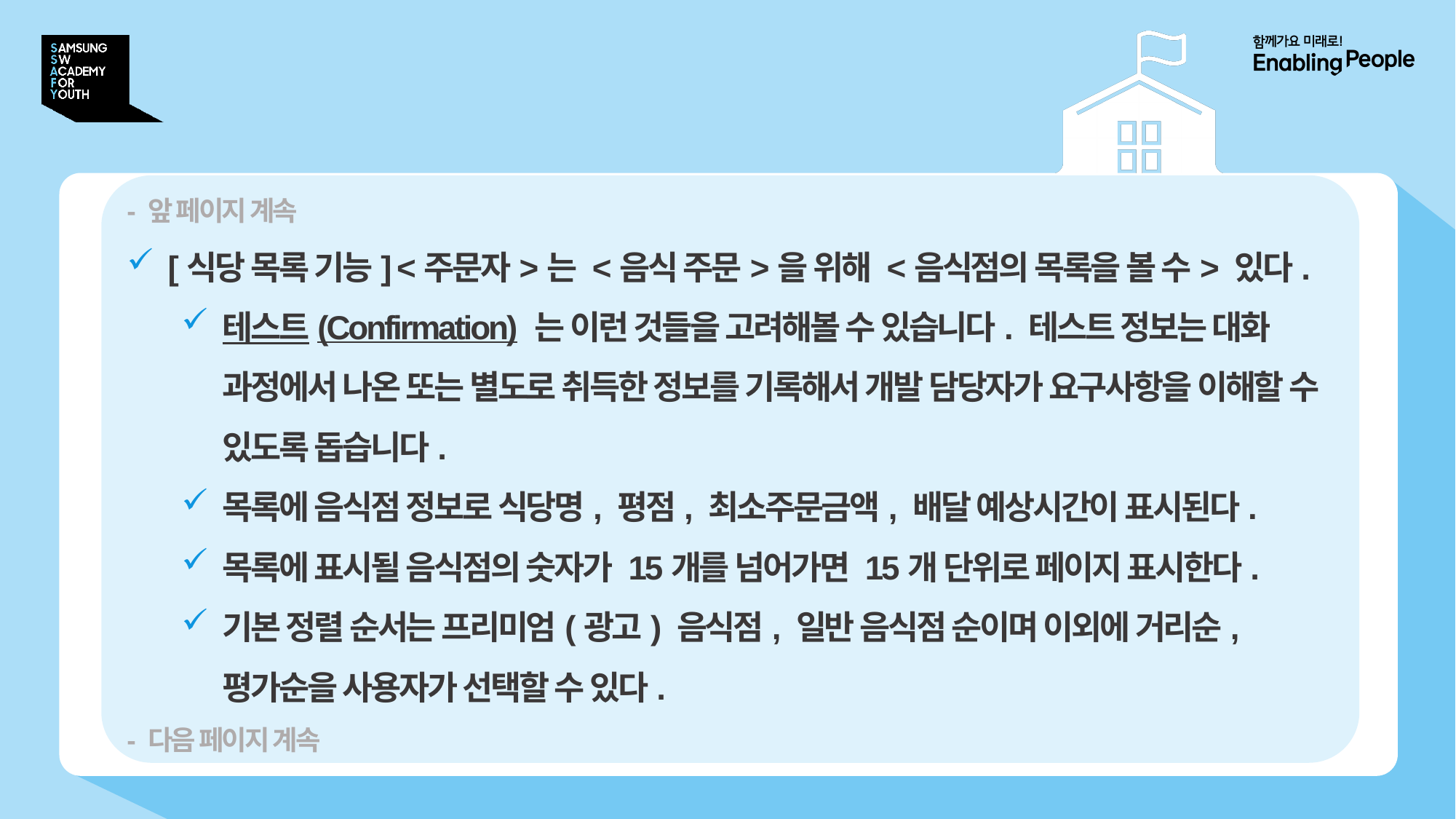

# 사용자 스토리 사례(배달앱)
- 앞 페이지 계속
[식당 목록 기능] <주문자>는 <음식 주문>을 위해 <음식점의 목록을 볼 수> 있다.
테스트(Confirmation) 는 이런 것들을 고려해볼 수 있습니다. 테스트 정보는 대화 과정에서 나온 또는 별도로 취득한 정보를 기록해서 개발 담당자가 요구사항을 이해할 수 있도록 돕습니다.
목록에 음식점 정보로 식당명, 평점, 최소주문금액, 배달 예상시간이 표시된다.
목록에 표시될 음식점의 숫자가 15개를 넘어가면 15개 단위로 페이지 표시한다.
기본 정렬 순서는 프리미엄(광고) 음식점, 일반 음식점 순이며 이외에 거리순, 평가순을 사용자가 선택할 수 있다.
- 다음 페이지 계속